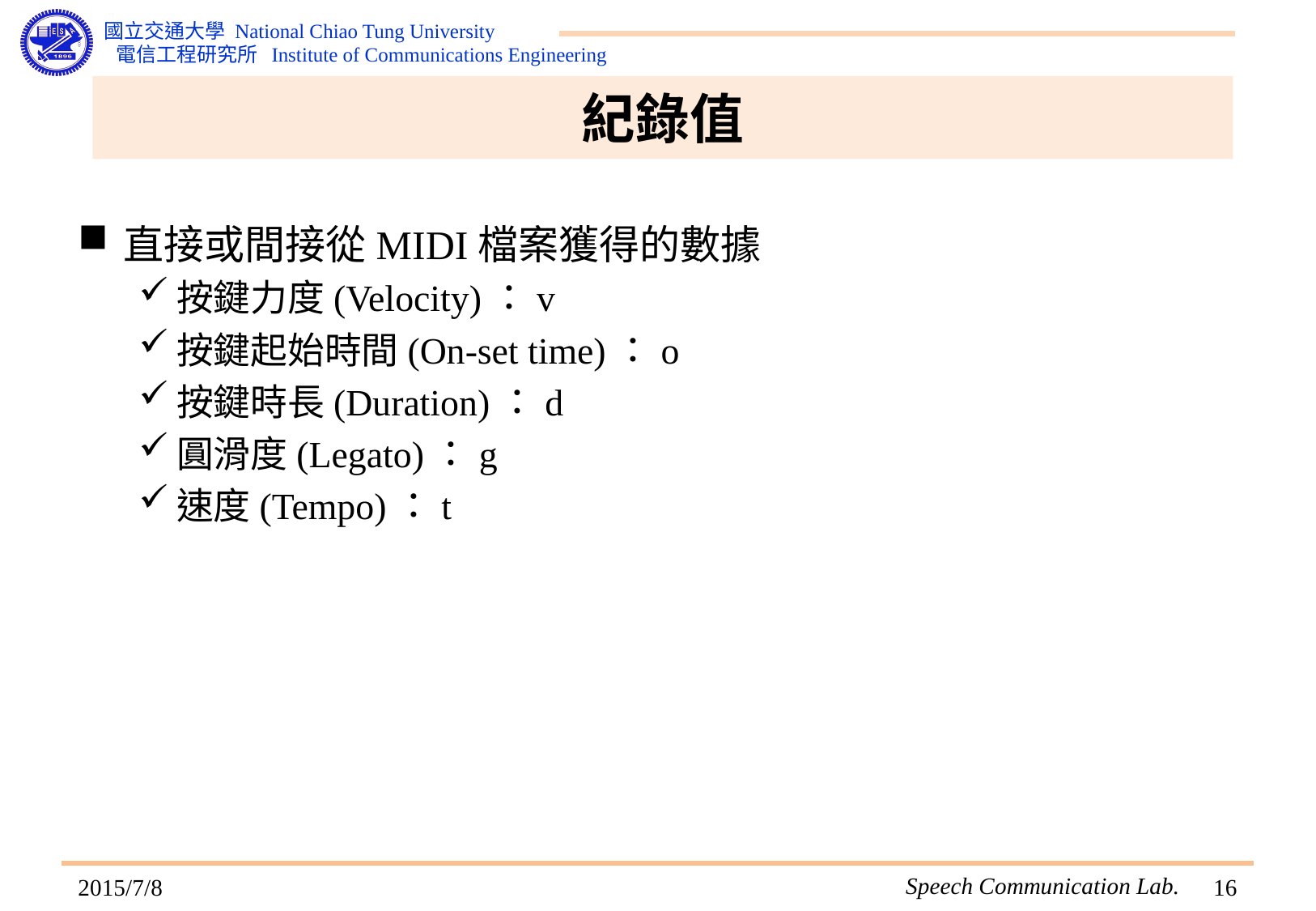

# 紀錄值
直接或間接從MIDI檔案獲得的數據
按鍵力度(Velocity)：v
按鍵起始時間(On-set time)：o
按鍵時長(Duration)：d
圓滑度(Legato)：g
速度(Tempo)：t

2015/7/8
16